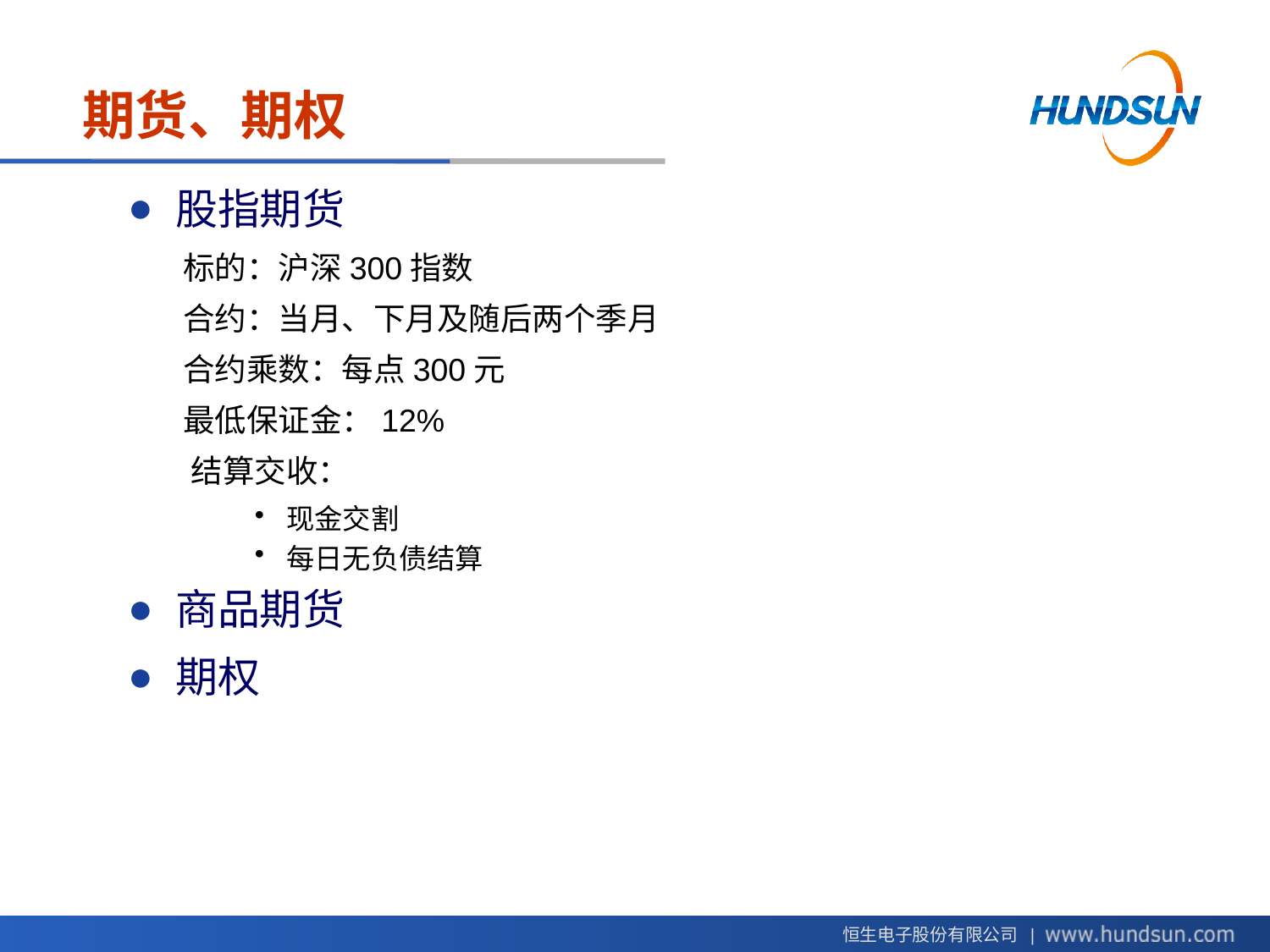

# 期货、期权
股指期货
标的：沪深300指数
合约：当月、下月及随后两个季月
合约乘数：每点300元
最低保证金：12%
结算交收：
现金交割
每日无负债结算
商品期货
期权